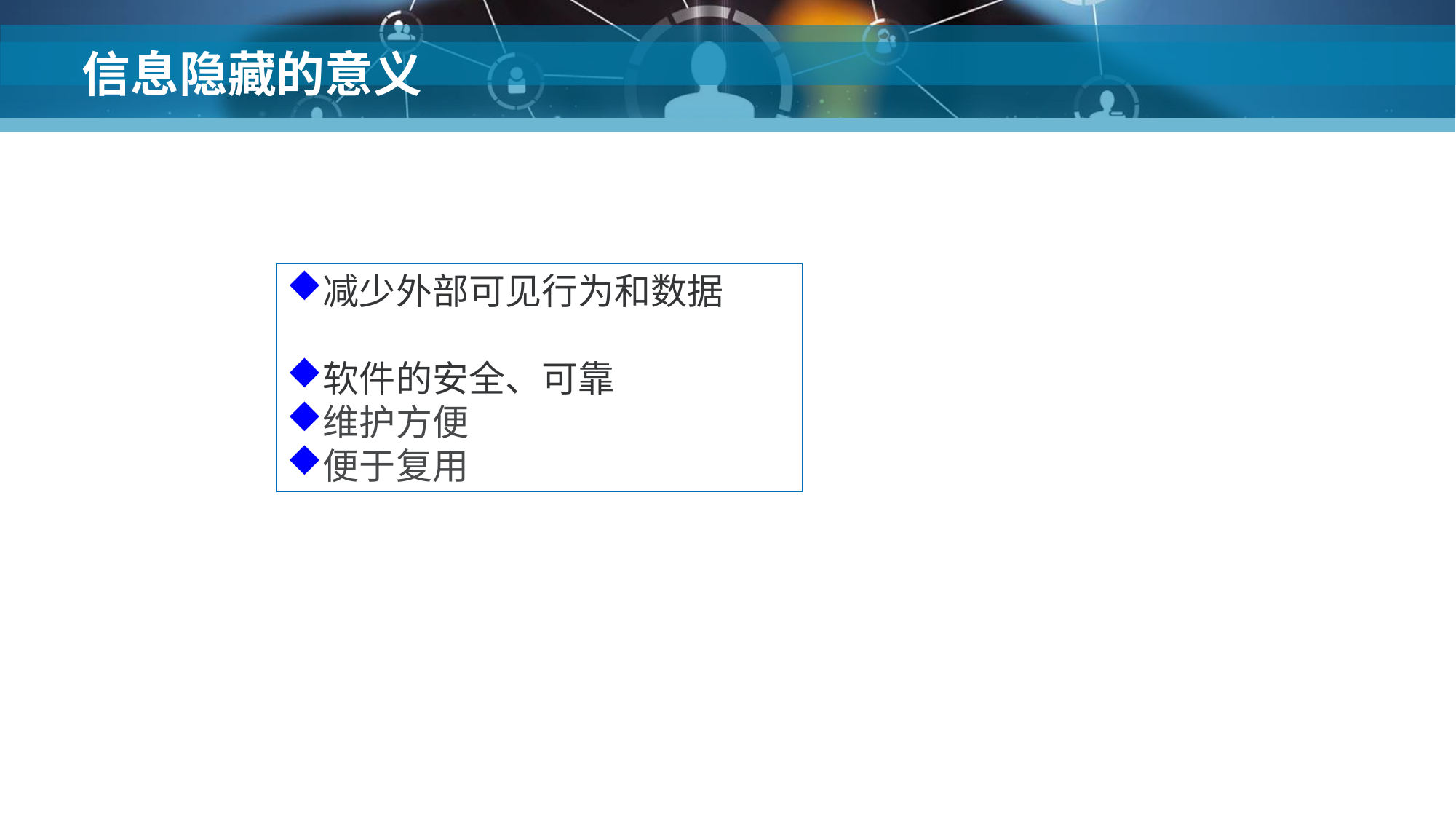

# 信息隐藏的意义
减少外部可见行为和数据

软件的安全、可靠
维护方便
便于复用